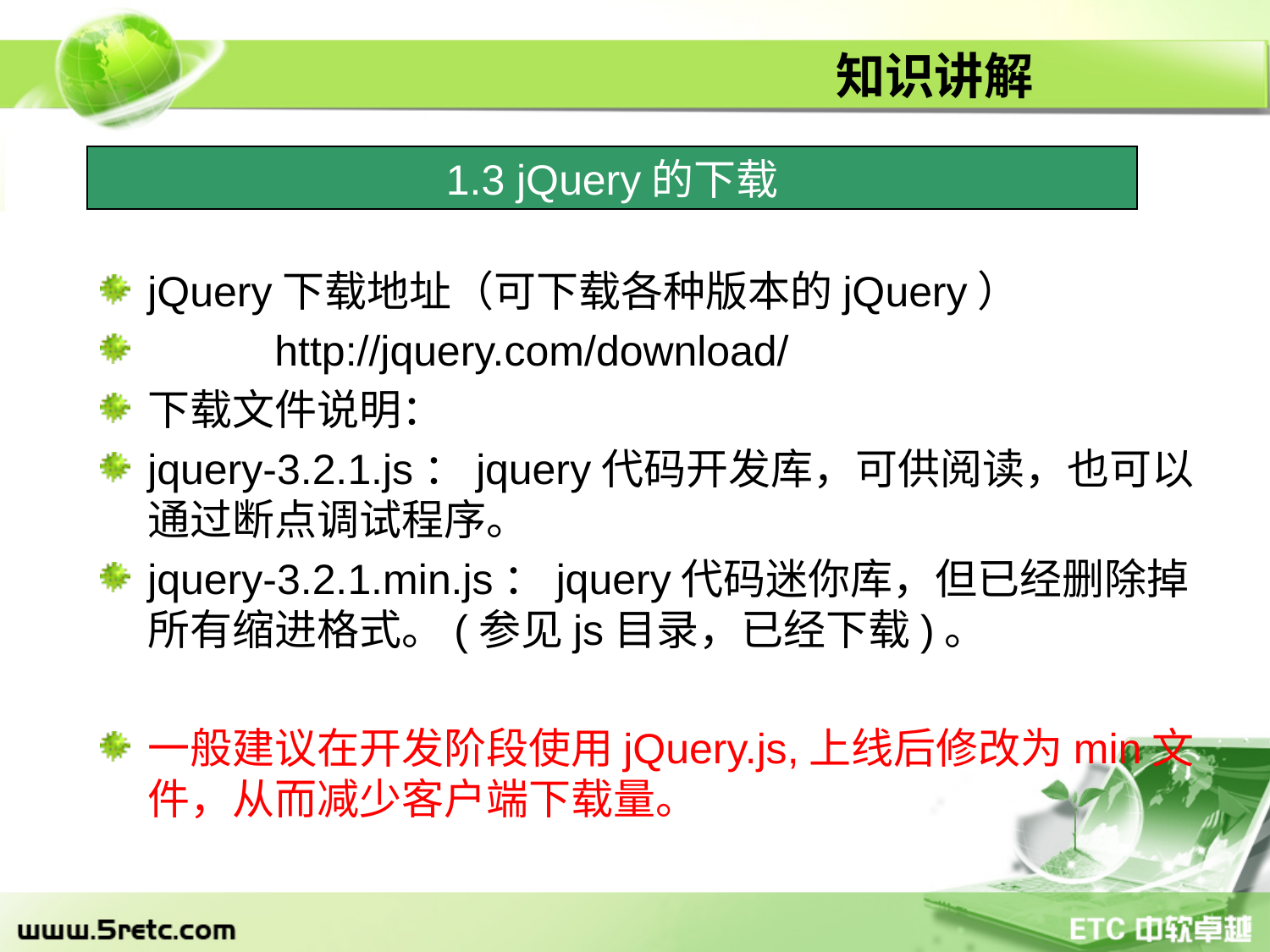

# 知识讲解
1.3 jQuery的下载
jQuery下载地址（可下载各种版本的jQuery）
	http://jquery.com/download/
下载文件说明：
jquery-3.2.1.js：jquery代码开发库，可供阅读，也可以通过断点调试程序。
jquery-3.2.1.min.js：jquery代码迷你库，但已经删除掉所有缩进格式。(参见js目录，已经下载)。

一般建议在开发阶段使用jQuery.js,上线后修改为min文件，从而减少客户端下载量。